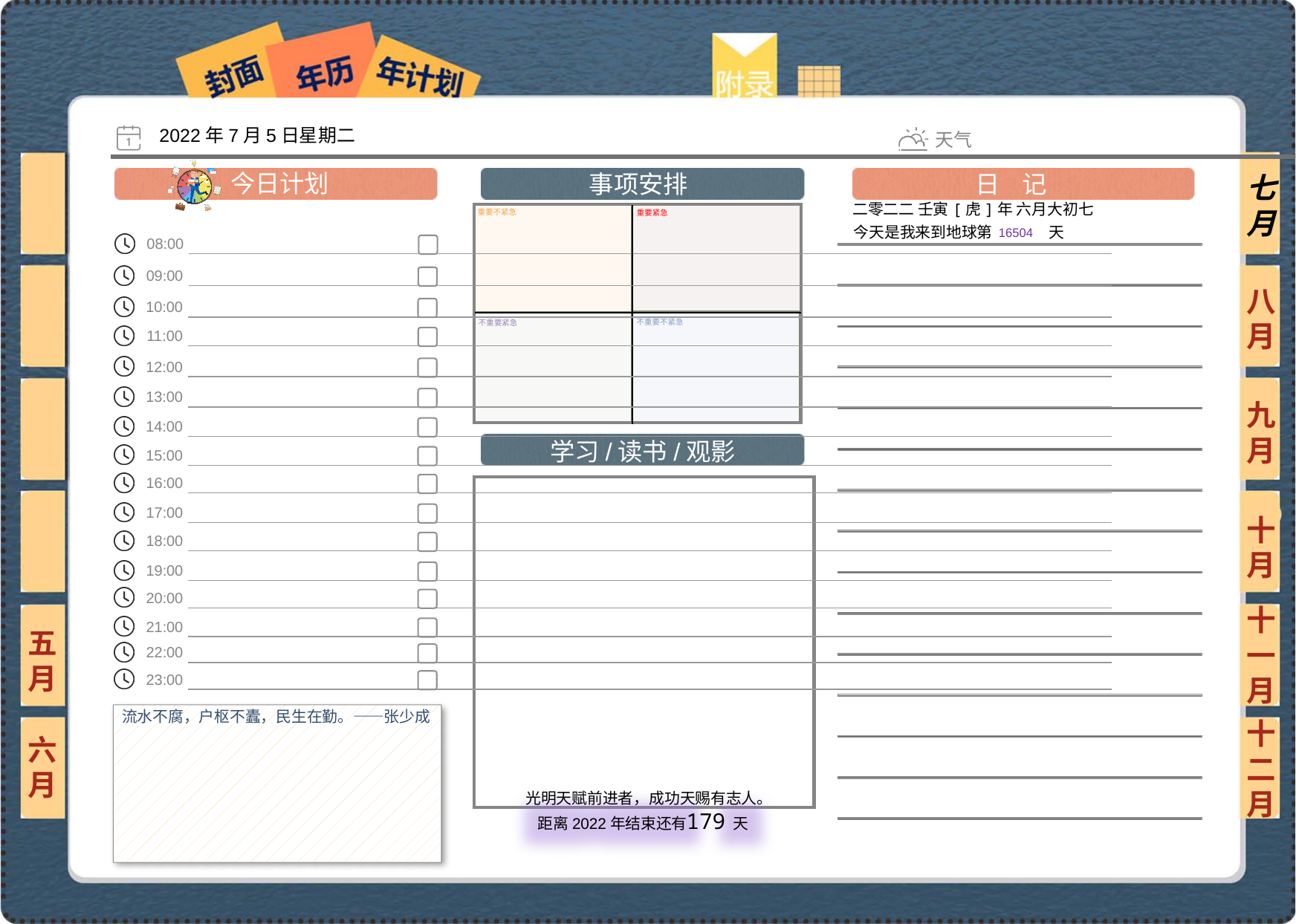

2022年7月5日星期二
七月
二零二二 壬寅[虎]年 六月大初七
16504
八月
九月
十月
十一月
五月
流水不腐，户枢不蠹，民生在勤。——张少成

六月
十二月
179
 光明天赋前进者，成功天赐有志人。